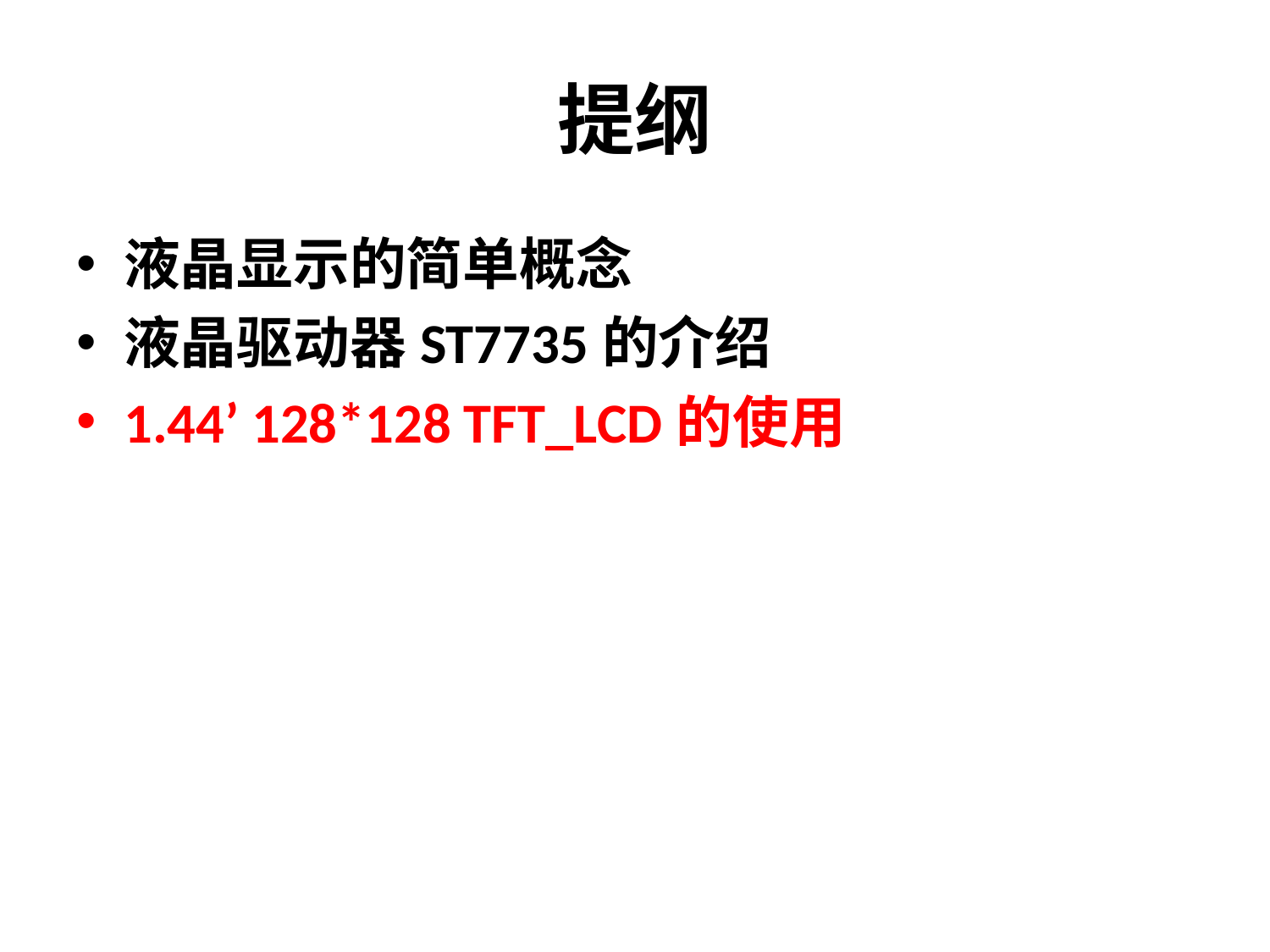

# 提纲
液晶显示的简单概念
液晶驱动器ST7735的介绍
1.44’ 128*128 TFT_LCD的使用